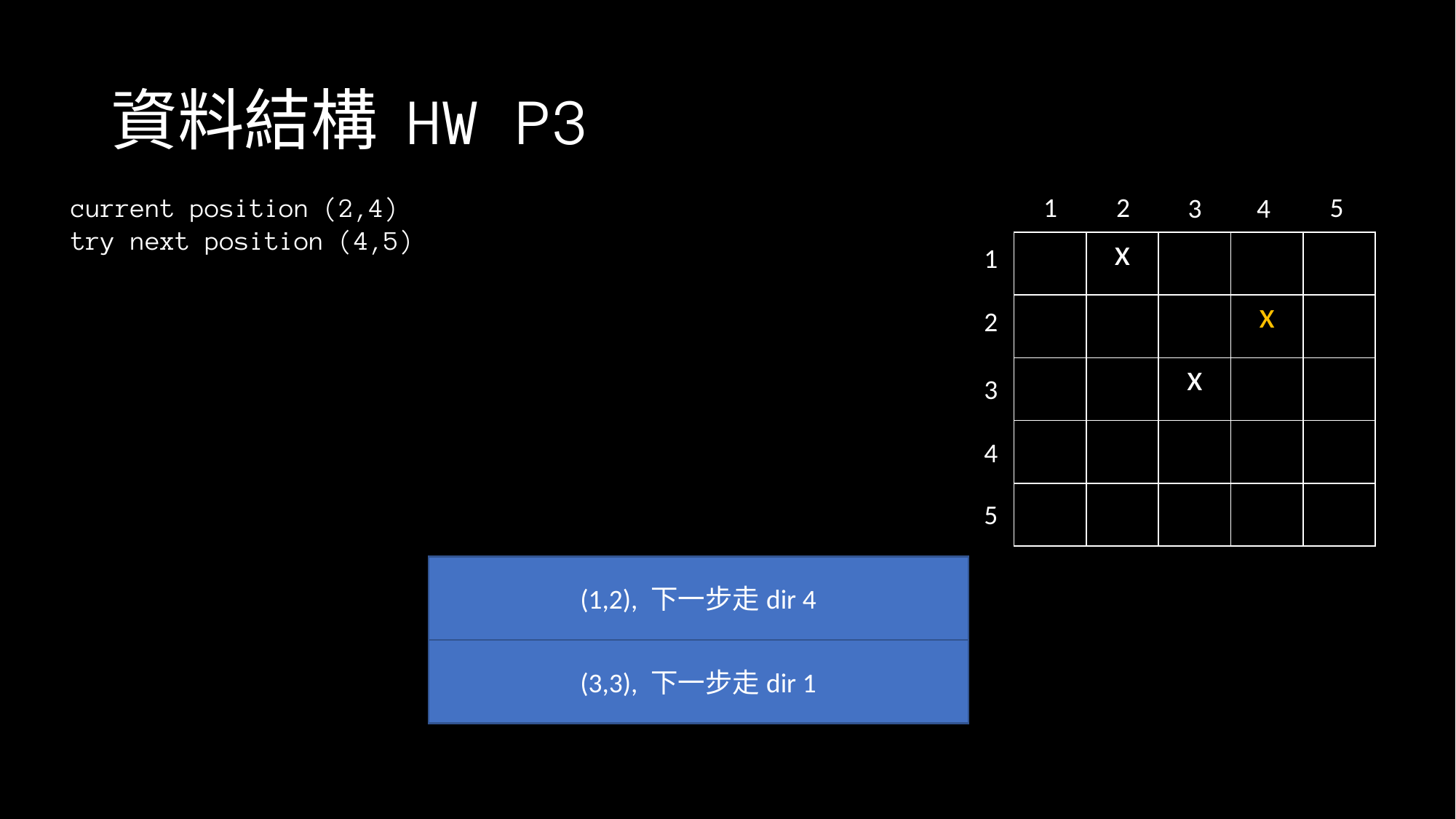

# 資料結構 HW P3
current position (2,4)
try next position (4,5)
1
2
5
3
4
|  | x |  |  |  |
| --- | --- | --- | --- | --- |
|  |  |  | x |  |
|  |  | x |  |  |
|  |  |  |  |  |
|  |  |  |  |  |
1
2
3
4
5
(1,2), 下一步走dir 4
(3,3), 下一步走dir 1